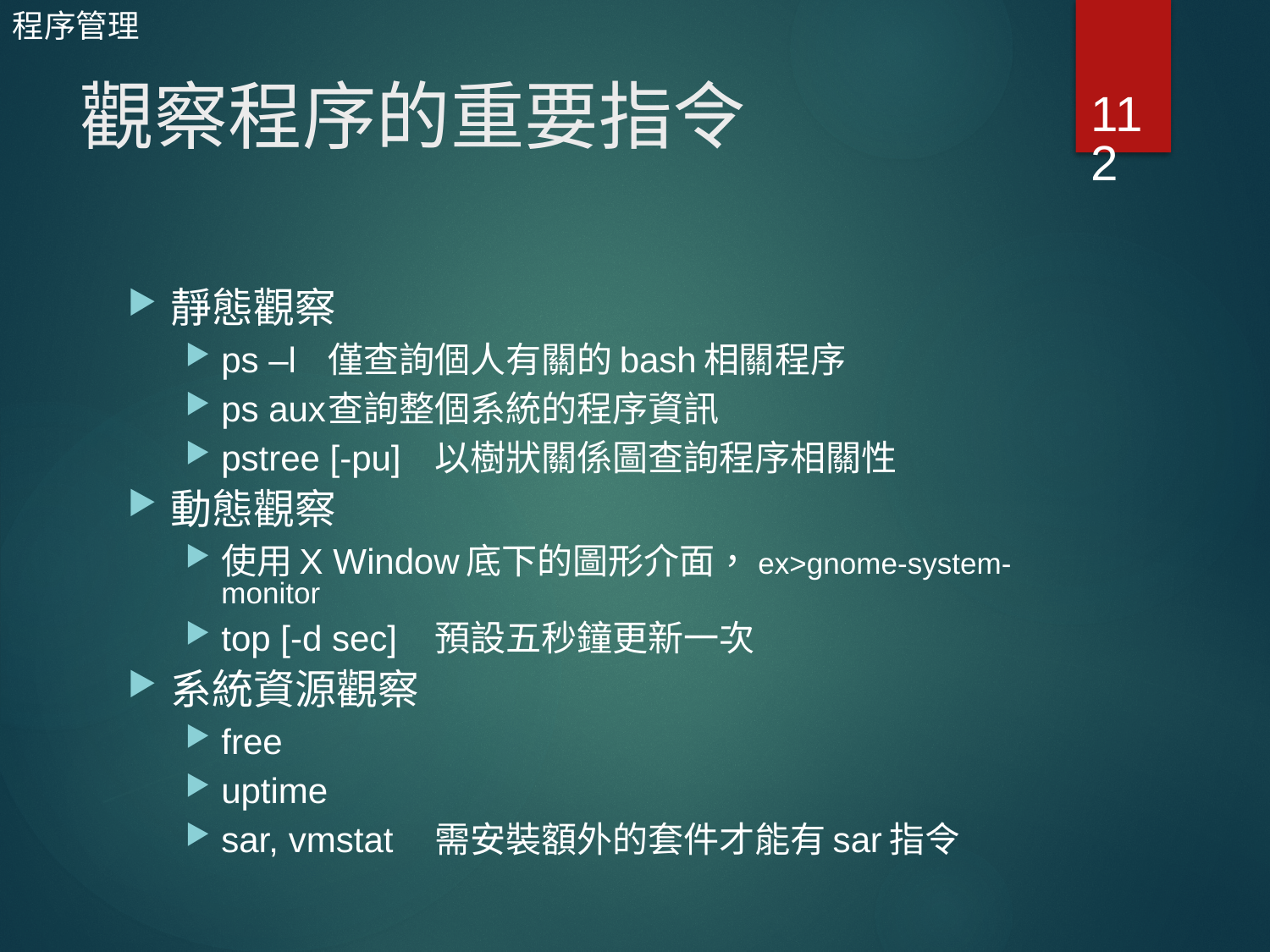

程序管理
112
# 觀察程序的重要指令
靜態觀察
ps –l		僅查詢個人有關的bash相關程序
ps aux		查詢整個系統的程序資訊
pstree [-pu]	以樹狀關係圖查詢程序相關性
動態觀察
使用X Window底下的圖形介面，ex>gnome-system-monitor
top [-d sec]	預設五秒鐘更新一次
系統資源觀察
free
uptime
sar, vmstat	需安裝額外的套件才能有sar指令